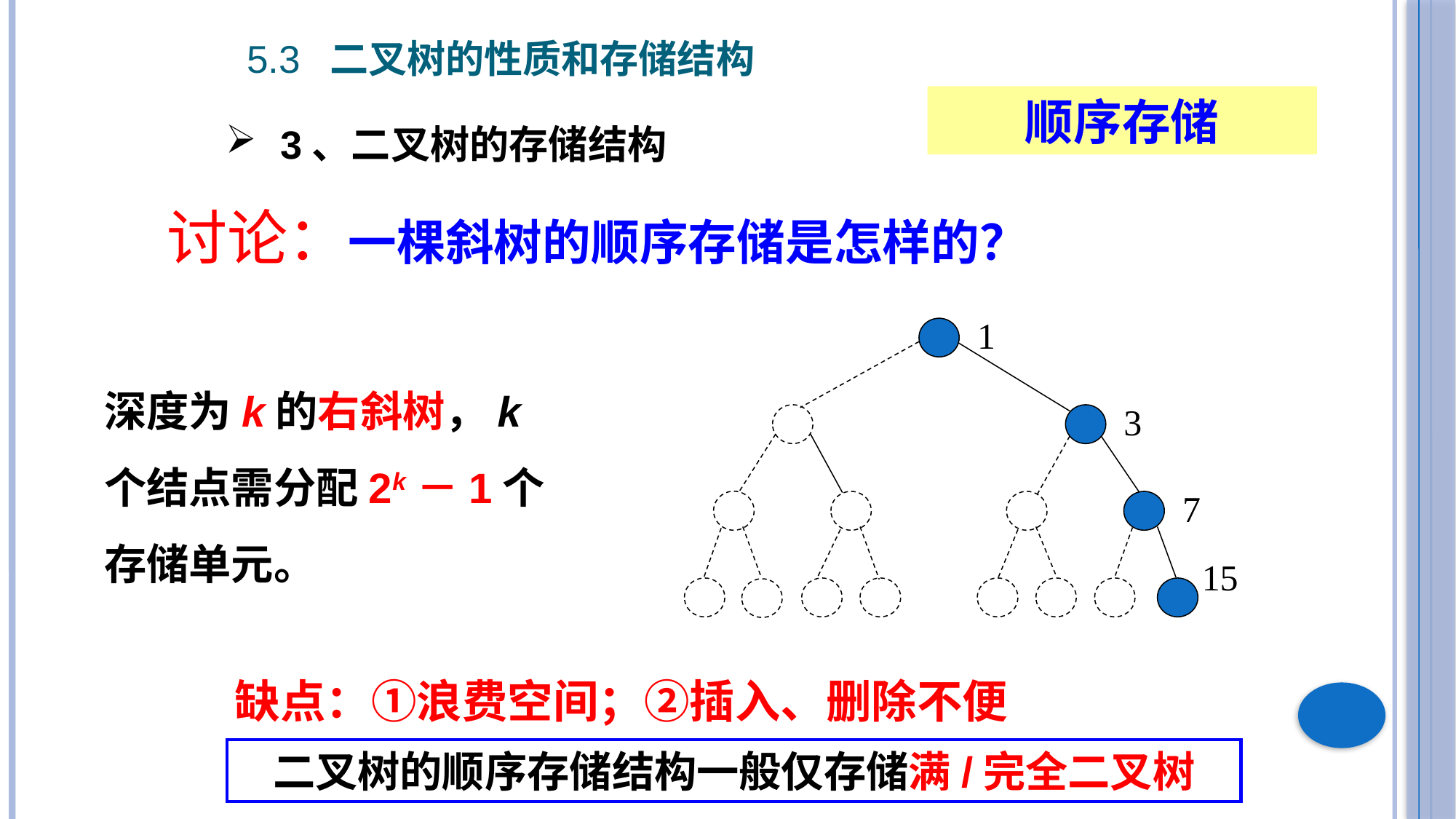

5.3  二叉树的性质和存储结构
顺序存储
3、二叉树的存储结构
    讨论：一棵斜树的顺序存储是怎样的？

A

1

3
B

7
C

15
D

深度为k的右斜树，k个结点需分配2k－1个存储单元。
缺点：①浪费空间；②插入、删除不便
二叉树的顺序存储结构一般仅存储满/完全二叉树